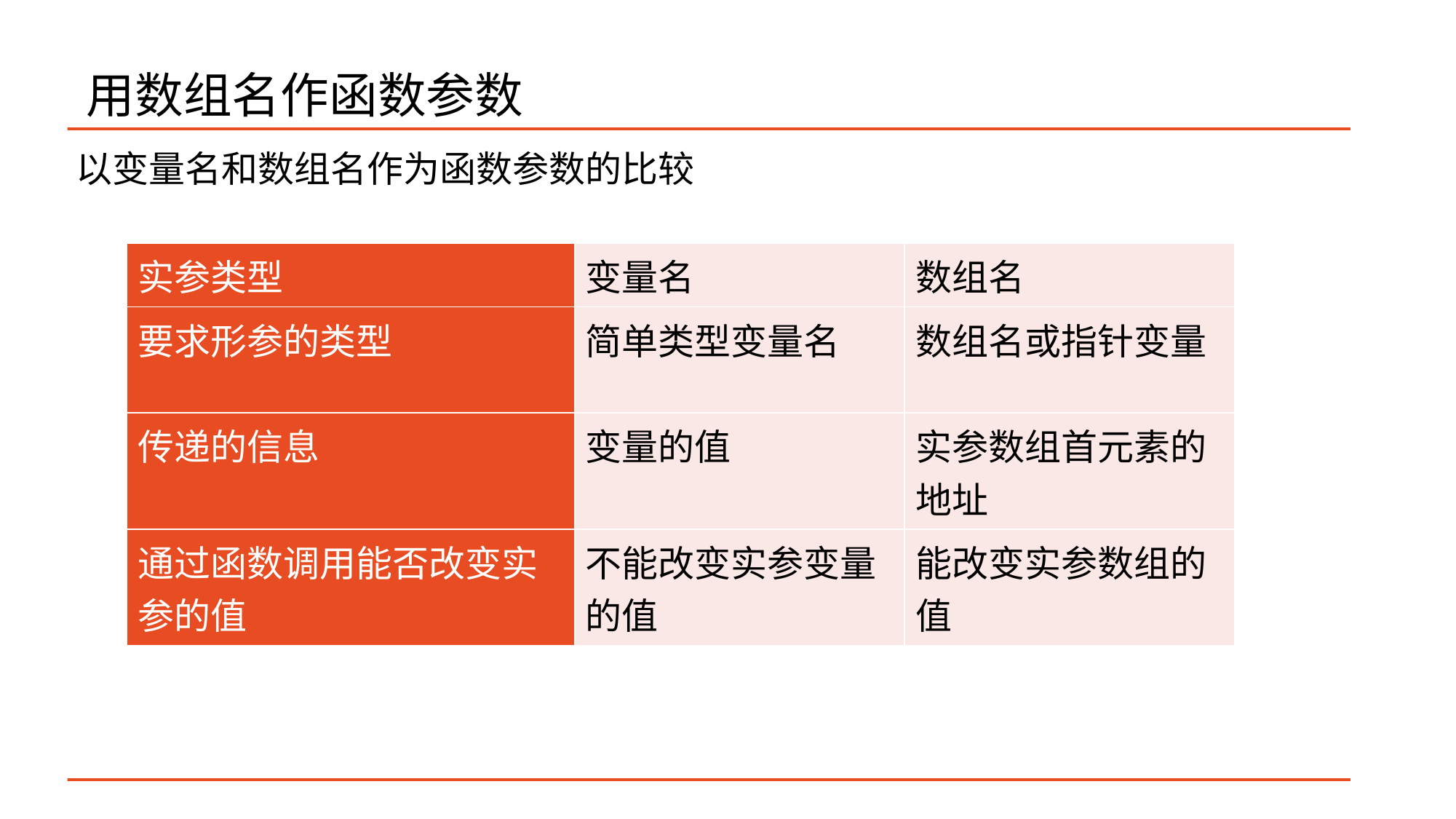

# 用数组名作函数参数
以变量名和数组名作为函数参数的比较

| 实参类型 | 变量名 | 数组名 |
| --- | --- | --- |
| 要求形参的类型 | 简单类型变量名 | 数组名或指针变量 |
| 传递的信息 | 变量的值 | 实参数组首元素的地址 |
| 通过函数调用能否改变实参的值 | 不能改变实参变量的值 | 能改变实参数组的值 |